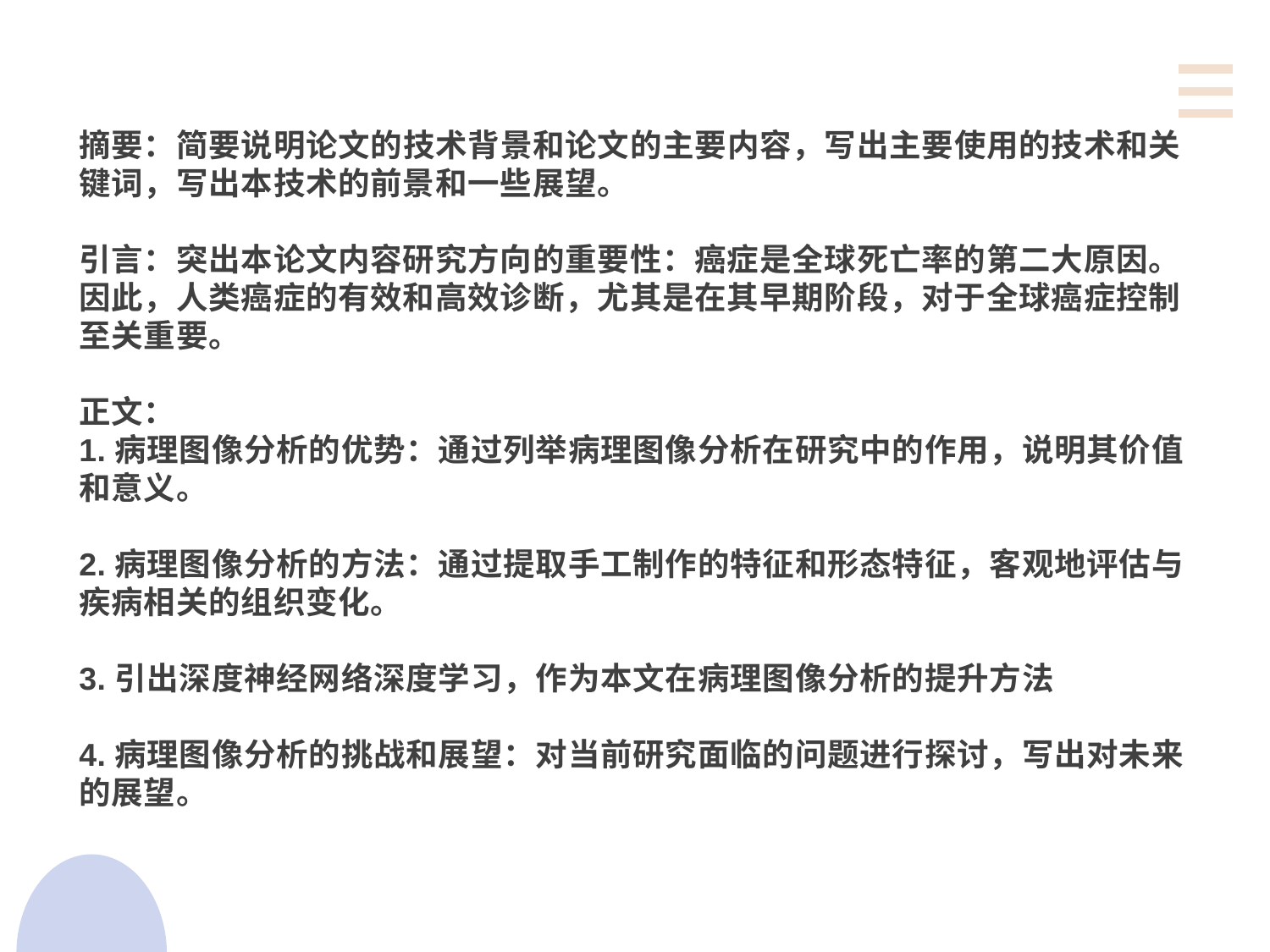

# 摘要：简要说明论文的技术背景和论文的主要内容，写出主要使用的技术和关键词，写出本技术的前景和一些展望。 引言：突出本论文内容研究方向的重要性：癌症是全球死亡率的第二大原因。因此，人类癌症的有效和高效诊断，尤其是在其早期阶段，对于全球癌症控制至关重要。 正文： 1.病理图像分析的优势：通过列举病理图像分析在研究中的作用，说明其价值和意义。 2.病理图像分析的方法：通过提取手工制作的特征和形态特征，客观地评估与疾病相关的组织变化。 3.引出深度神经网络深度学习，作为本文在病理图像分析的提升方法 4.病理图像分析的挑战和展望：对当前研究面临的问题进行探讨，写出对未来的展望。